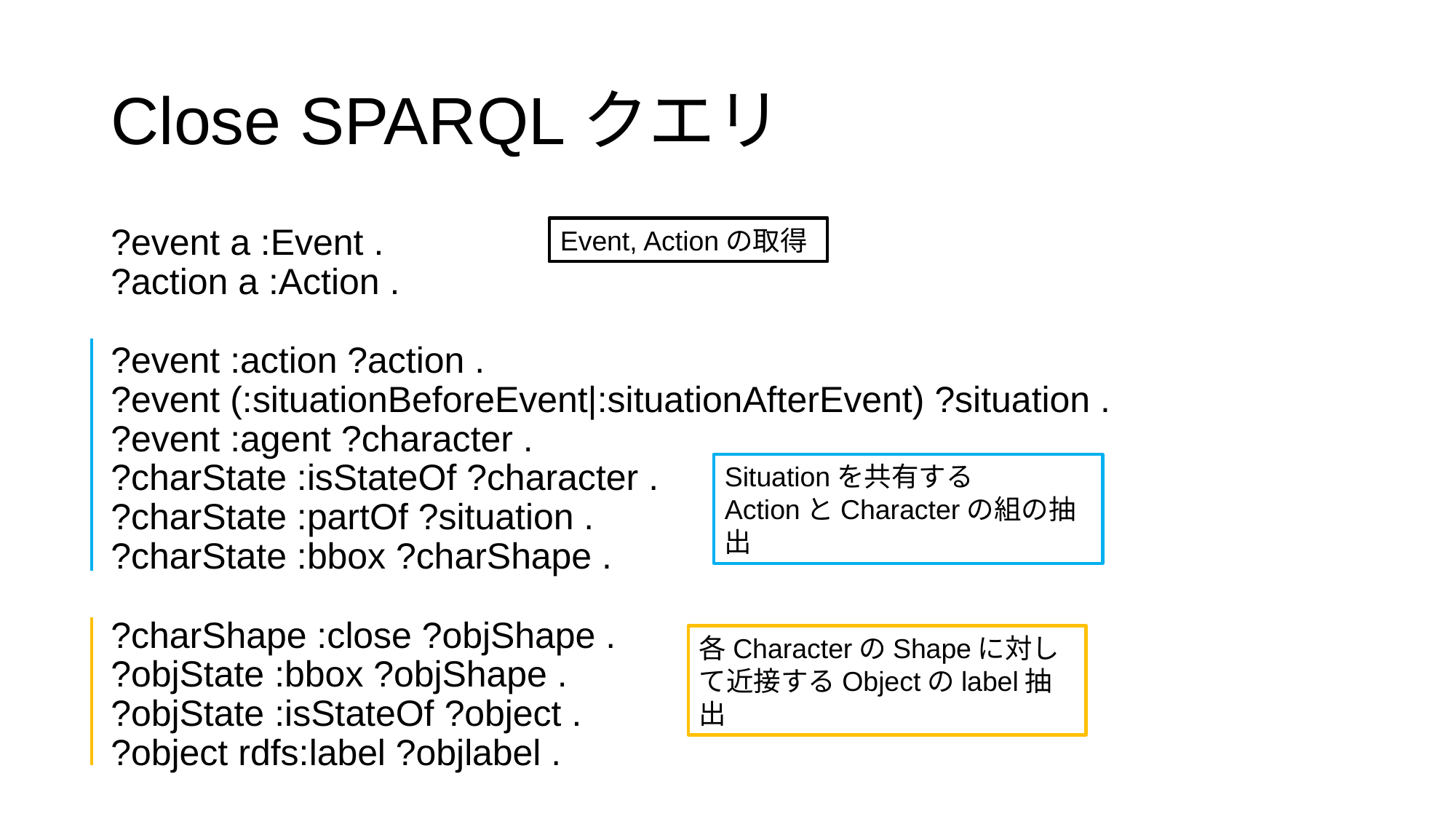

# Close SPARQLクエリ
?event a :Event .
?action a :Action .
?event :action ?action .
?event (:situationBeforeEvent|:situationAfterEvent) ?situation .
?event :agent ?character .
?charState :isStateOf ?character .
?charState :partOf ?situation .
?charState :bbox ?charShape .
?charShape :close ?objShape .
?objState :bbox ?objShape .
?objState :isStateOf ?object .
?object rdfs:label ?objlabel .
Event, Actionの取得
Situationを共有する
ActionとCharacterの組の抽出
各CharacterのShapeに対して近接するObjectのlabel抽出